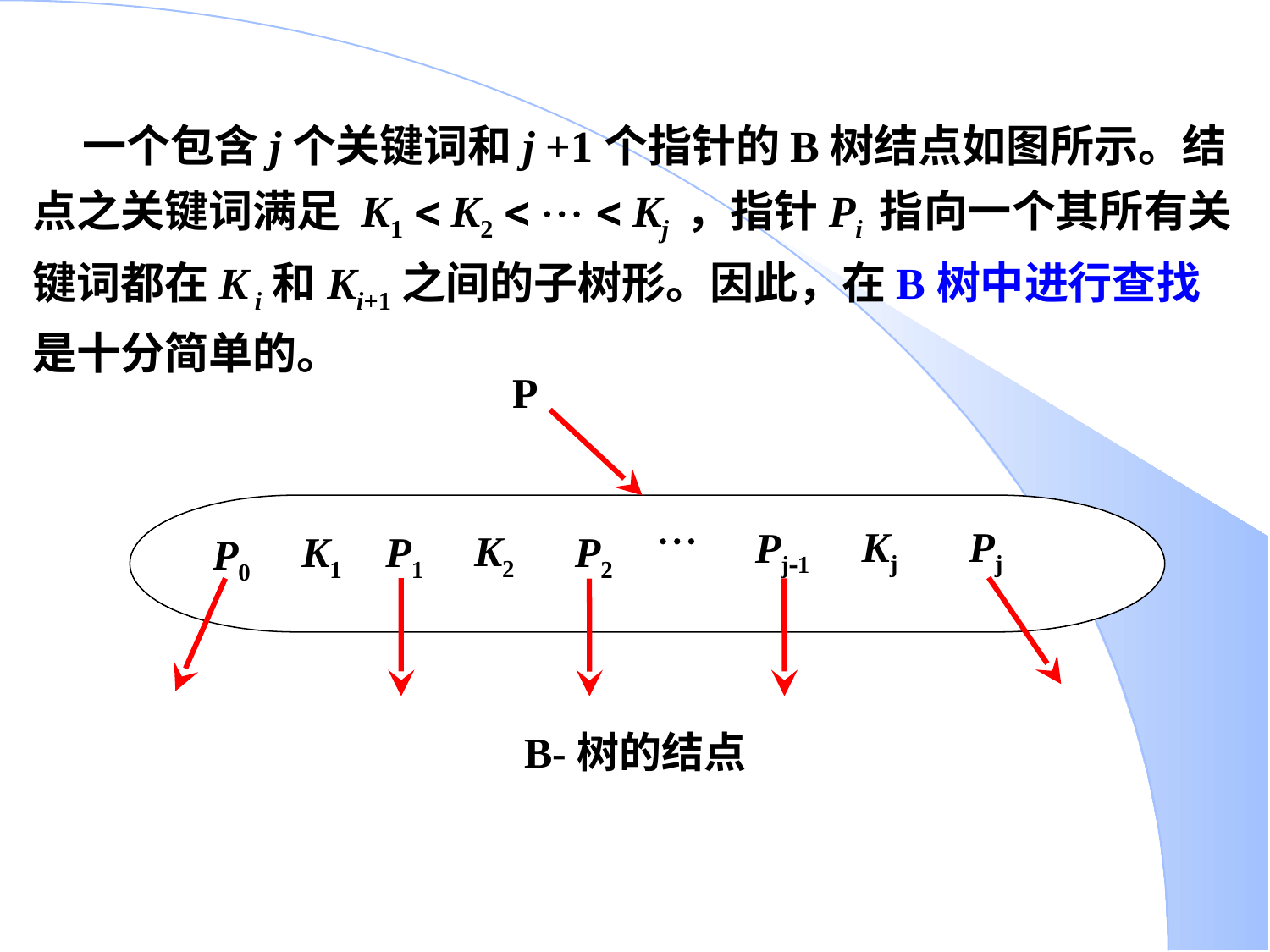

一个包含j个关键词和j +1个指针的B树结点如图所示。结点之关键词满足 K1 < K2 < … < Kj ，指针Pi 指向一个其所有关键词都在K i和Ki+1之间的子树形。因此，在B树中进行查找是十分简单的。
P

…
Kj
Pj
Pj−1
K2
K1
P1
P2
P0

B-树的结点